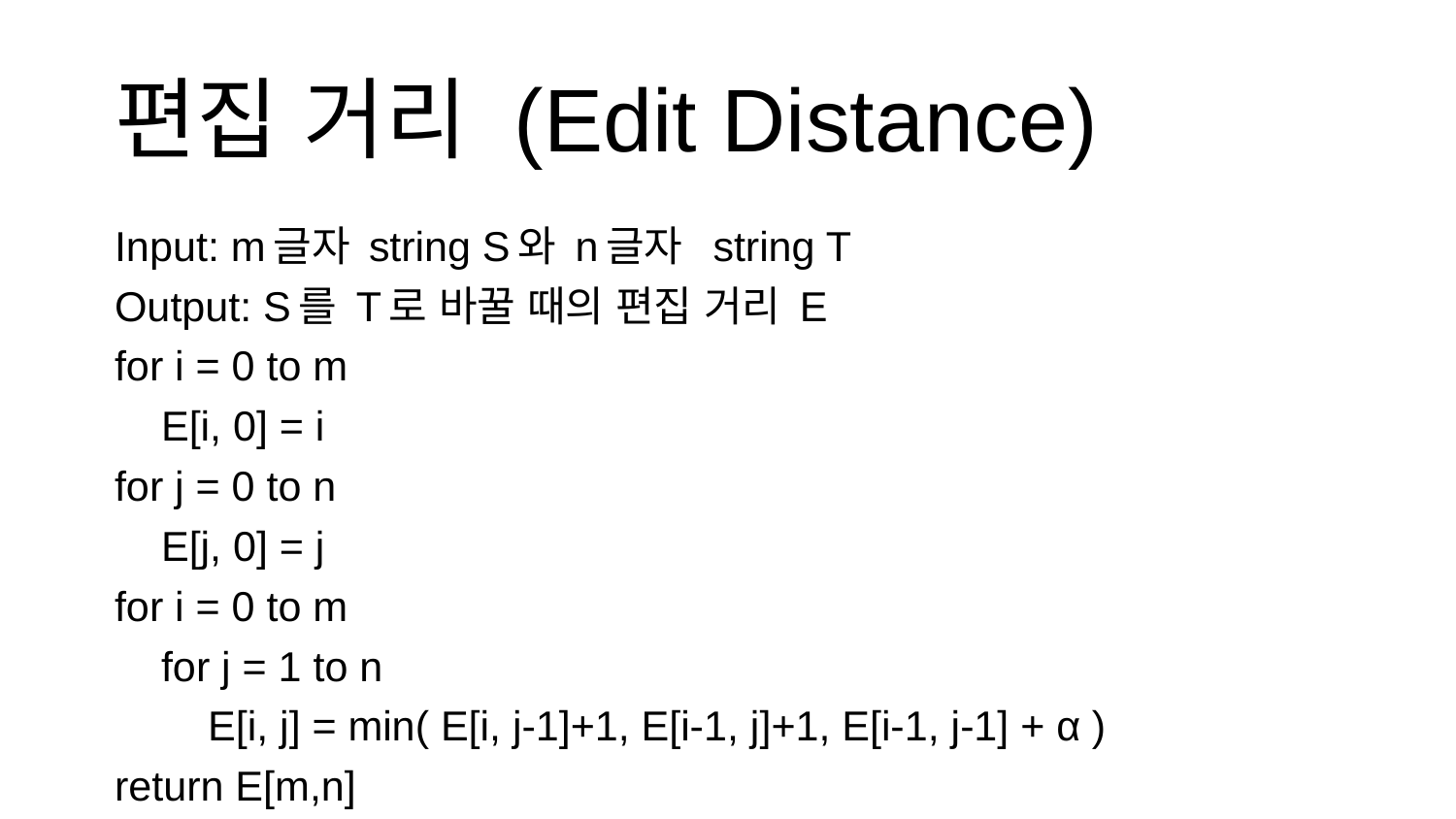

# 편집 거리 (Edit Distance)
Input: m글자 string S와 n글자  string T
Output: S를 T로 바꿀 때의 편집 거리 E
for i = 0 to m
    E[i, 0] = i
for j = 0 to n
    E[j, 0] = j
for i = 0 to m
    for j = 1 to n
        E[i, j] = min( E[i, j-1]+1, E[i-1, j]+1, E[i-1, j-1] + α )
return E[m,n]